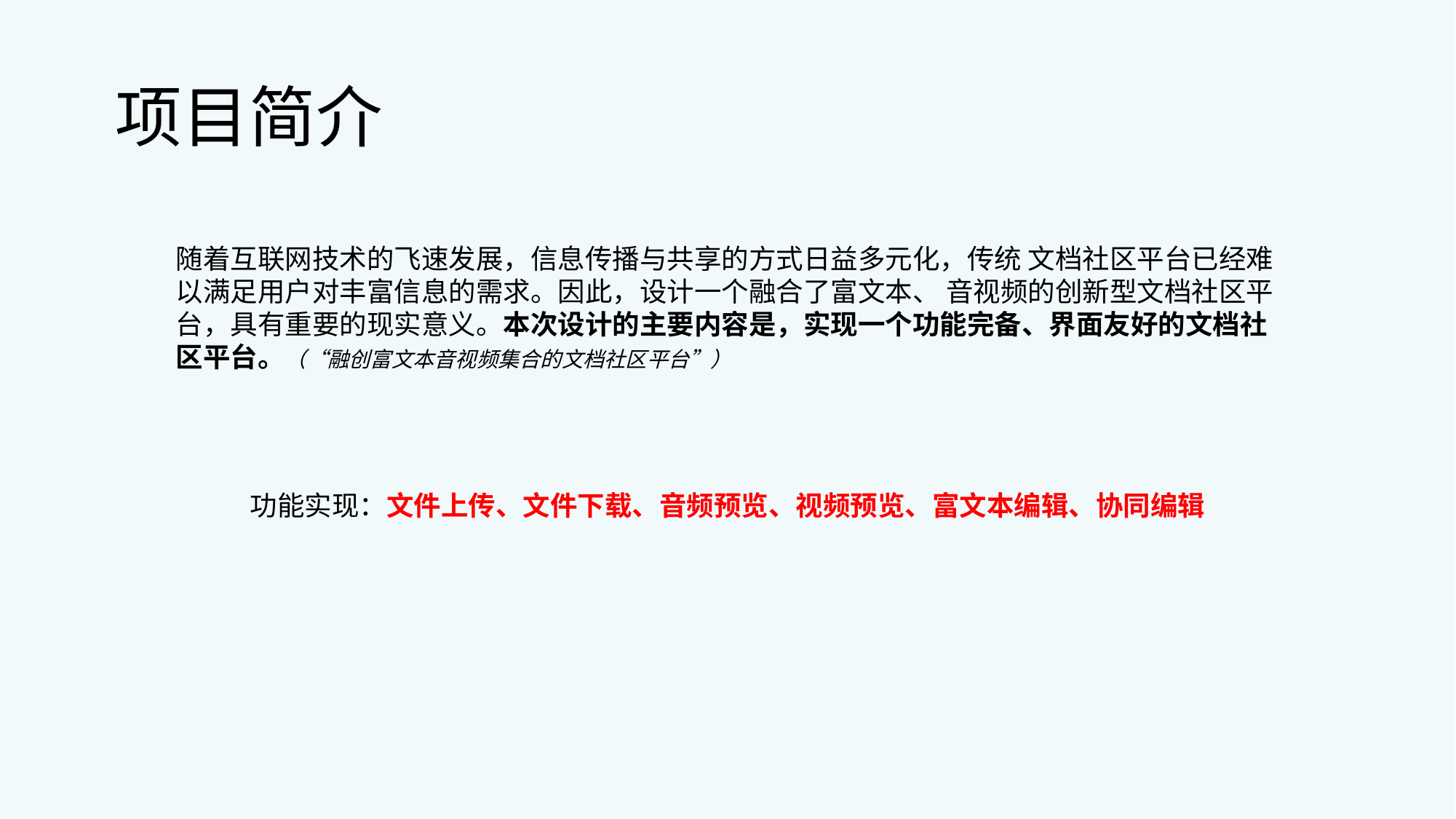

项目简介
随着互联网技术的飞速发展，信息传播与共享的方式日益多元化，传统 文档社区平台已经难以满足用户对丰富信息的需求。因此，设计一个融合了富文本、 音视频的创新型文档社区平台，具有重要的现实意义。本次设计的主要内容是，实现一个功能完备、界面友好的文档社区平台。（“融创富文本音视频集合的文档社区平台”）
功能实现：文件上传、文件下载、音频预览、视频预览、富文本编辑、协同编辑